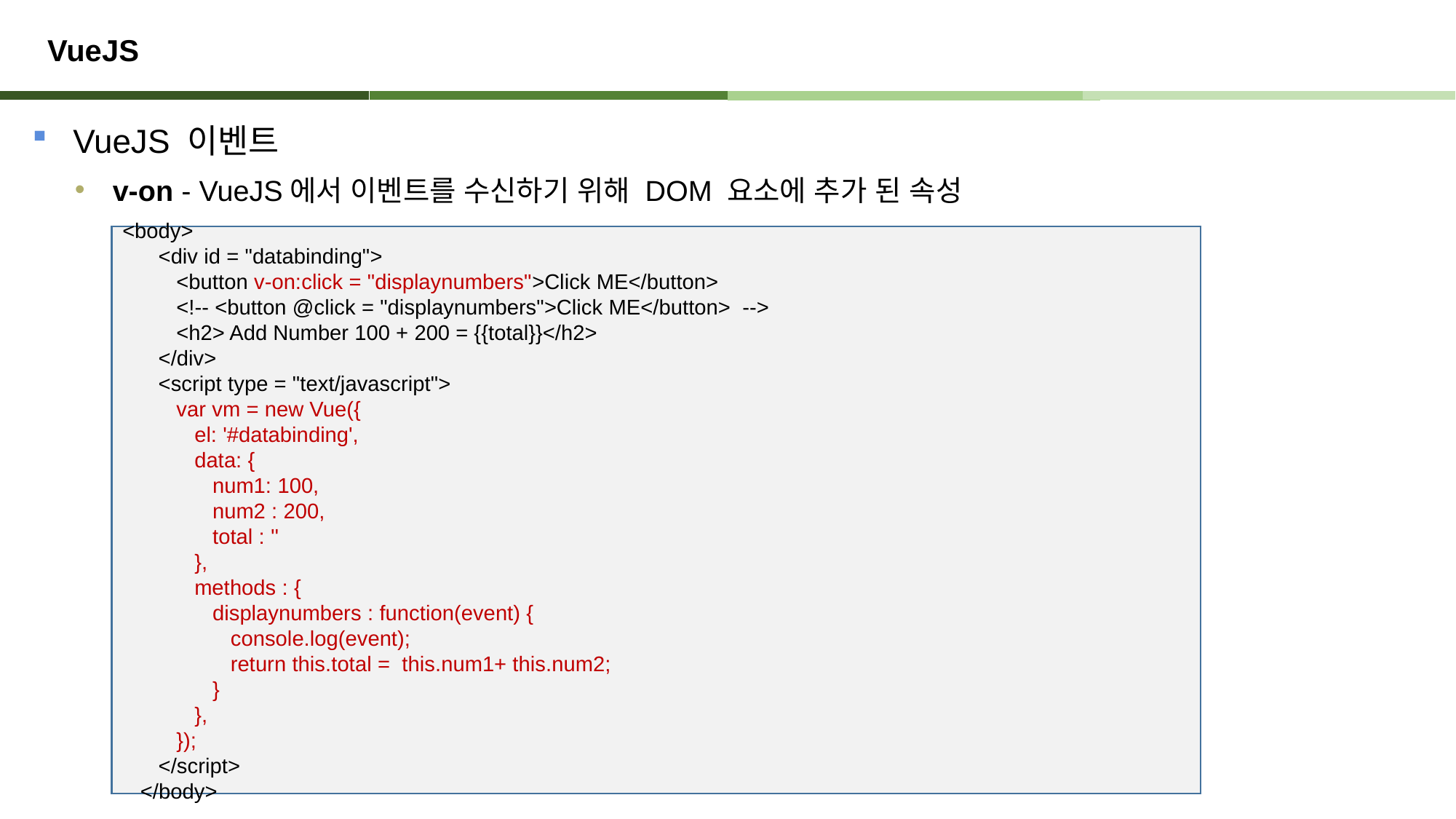

# VueJS
VueJS 이벤트
  v-on - VueJS에서 이벤트를 수신하기 위해 DOM 요소에 추가 된 속성
<body>
      <div id = "databinding">
         <button v-on:click = "displaynumbers">Click ME</button>
         <!-- <button @click = "displaynumbers">Click ME</button>  -->
         <h2> Add Number 100 + 200 = {{total}}</h2>
      </div>
      <script type = "text/javascript">
         var vm = new Vue({
            el: '#databinding',
            data: {
               num1: 100,
               num2 : 200,
               total : ''
            },
            methods : {
               displaynumbers : function(event) {
                  console.log(event);
                  return this.total =  this.num1+ this.num2;
               }
            },
         });
      </script>
   </body>